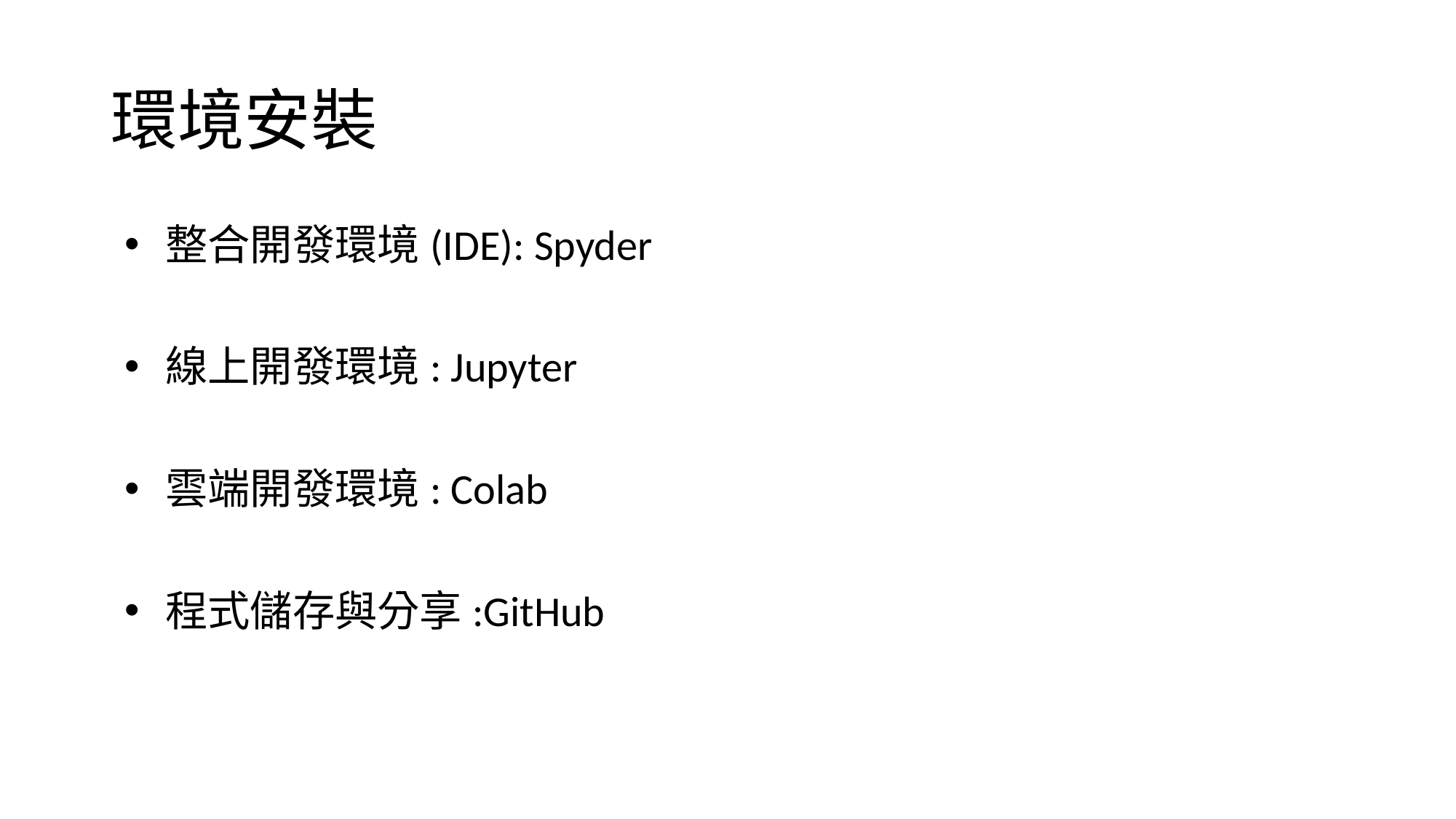

# 環境安裝
整合開發環境(IDE): Spyder

線上開發環境: Jupyter

雲端開發環境: Colab

程式儲存與分享:GitHub